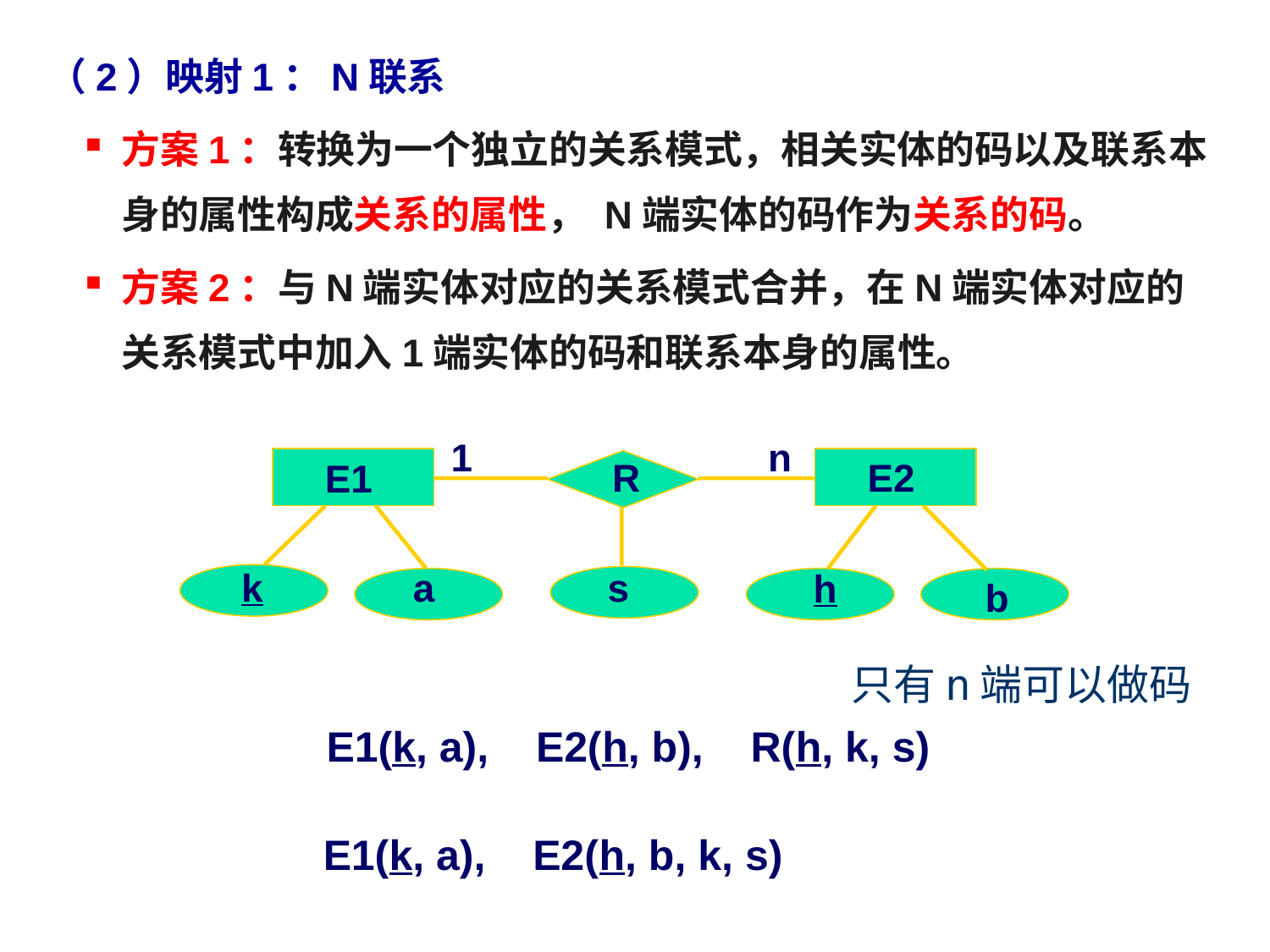

（2）映射1：N联系
方案1：转换为一个独立的关系模式，相关实体的码以及联系本身的属性构成关系的属性， N端实体的码作为关系的码。
方案2：与N端实体对应的关系模式合并，在N端实体对应的关系模式中加入1端实体的码和联系本身的属性。

1
n
R
E2
E1

k
a
s
h

b

只有n端可以做码

E1(k, a),    E2(h, b),    R(h, k, s)
E1(k, a),    E2(h, b, k, s)